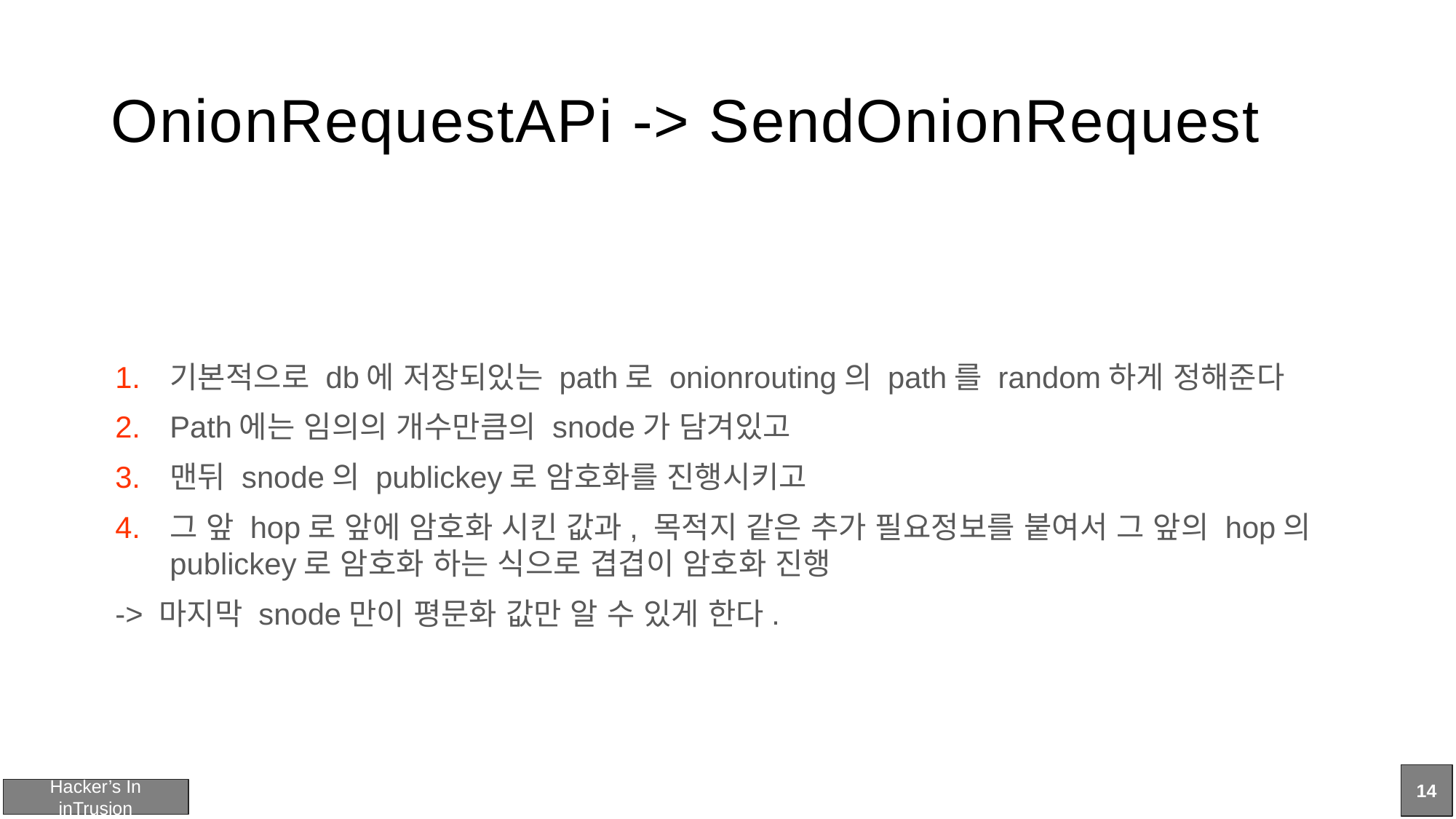

# OnionRequestAPi -> SendOnionRequest

기본적으로 db에 저장되있는 path로 onionrouting의 path를 random하게 정해준다
Path에는 임의의 개수만큼의 snode가 담겨있고
맨뒤 snode의 publickey로 암호화를 진행시키고
그 앞 hop로 앞에 암호화 시킨 값과, 목적지 같은 추가 필요정보를 붙여서 그 앞의 hop의 publickey로 암호화 하는 식으로 겹겹이 암호화 진행
-> 마지막 snode만이 평문화 값만 알 수 있게 한다.
14
Hacker’s In inTrusion